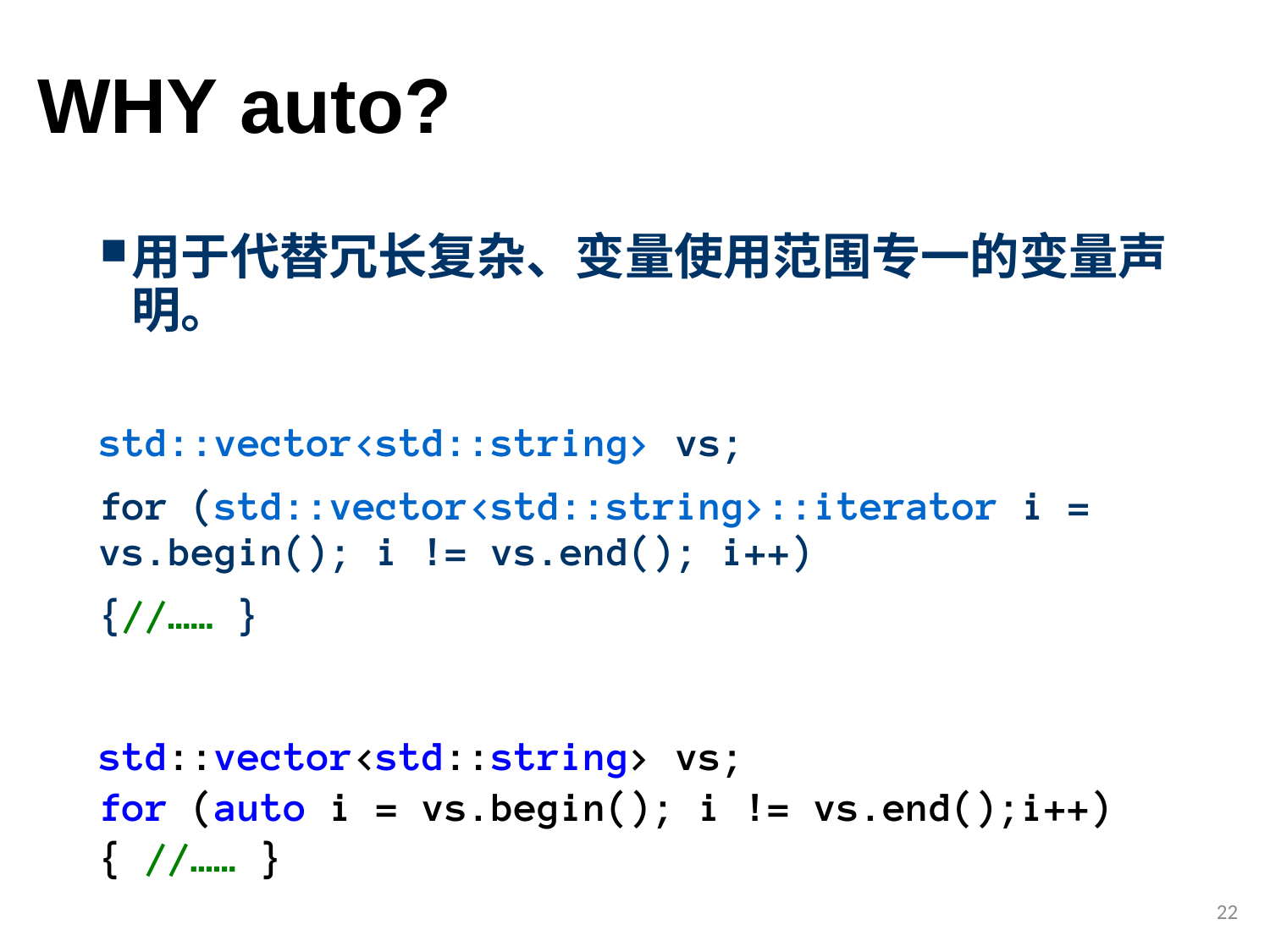

# WHY auto?
用于代替冗长复杂、变量使用范围专一的变量声明。

std::vector<std::string> vs;
for (std::vector<std::string>::iterator i = vs.begin(); i != vs.end(); i++)
{//…… }
std::vector<std::string> vs;
for (auto i = vs.begin(); i != vs.end();i++)
{ //…… }
22